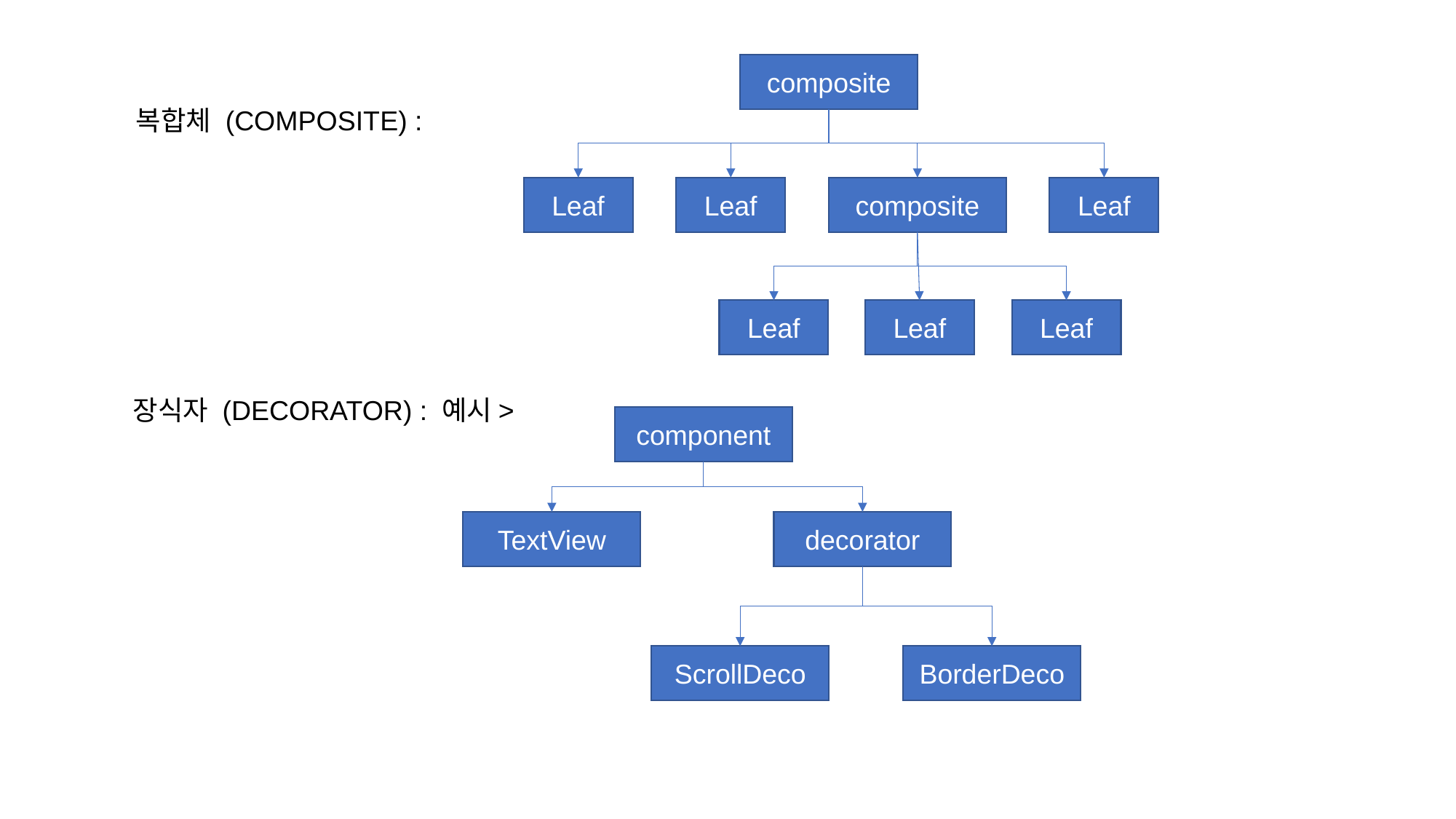

composite
복합체 (COMPOSITE) :
Leaf
Leaf
composite
Leaf
Leaf
Leaf
Leaf
장식자 (DECORATOR) : 예시>
component
TextView
decorator
ScrollDeco
BorderDeco